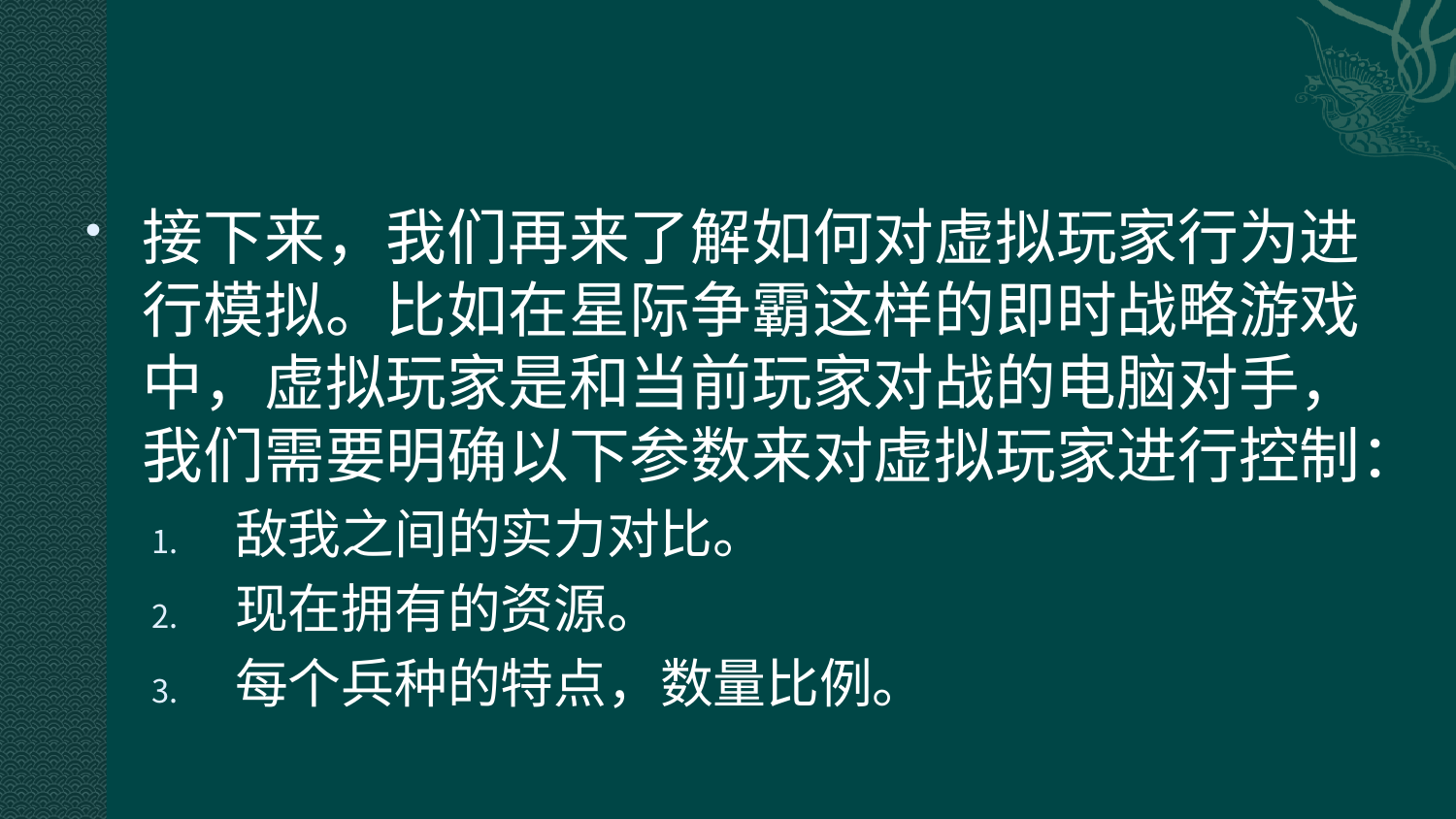

#
接下来，我们再来了解如何对虚拟玩家行为进行模拟。比如在星际争霸这样的即时战略游戏中，虚拟玩家是和当前玩家对战的电脑对手，我们需要明确以下参数来对虚拟玩家进行控制：
敌我之间的实力对比。
现在拥有的资源。
每个兵种的特点，数量比例。